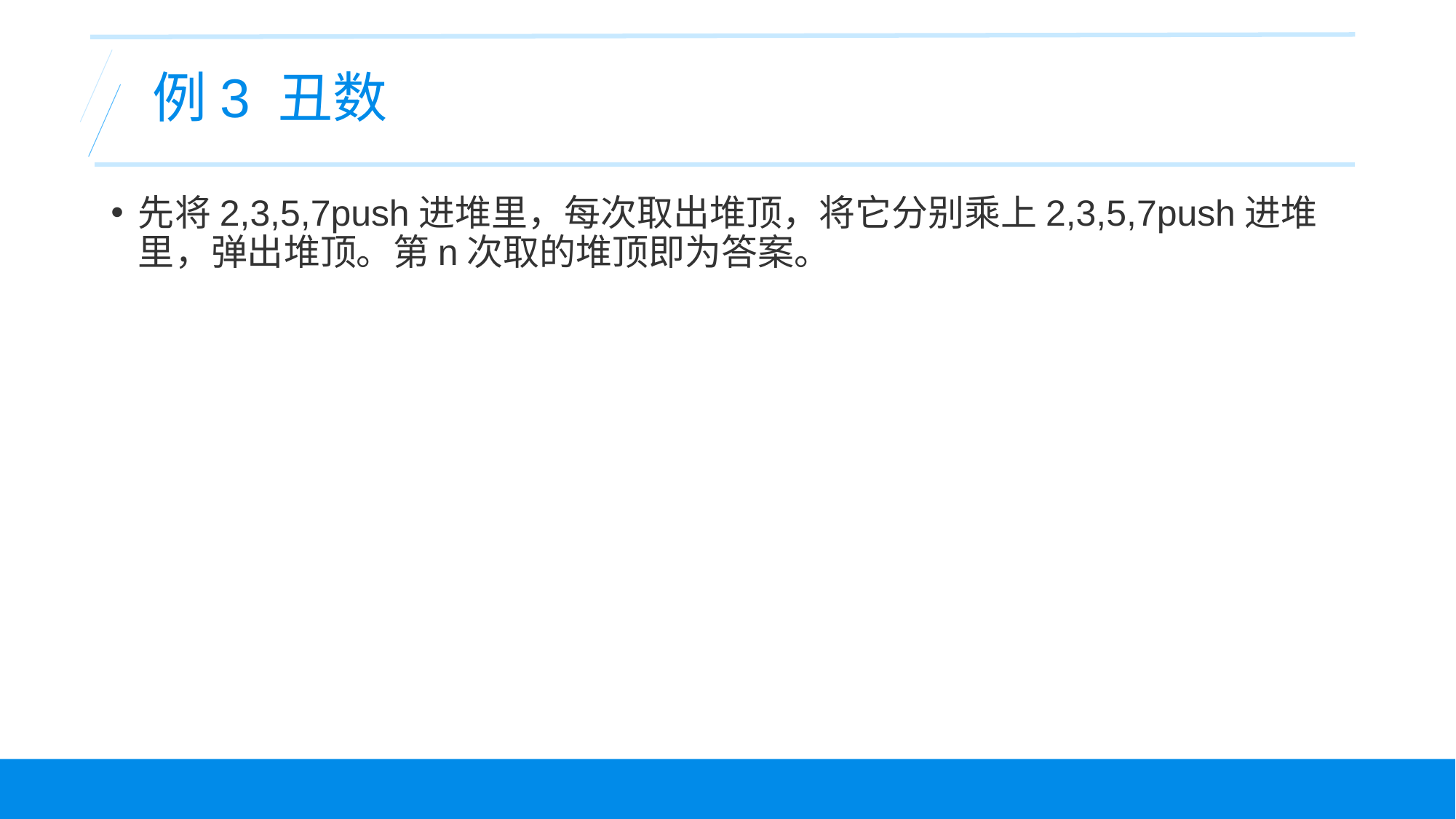

# 例3 丑数
先将2,3,5,7push进堆里，每次取出堆顶，将它分别乘上2,3,5,7push进堆里，弹出堆顶。第n次取的堆顶即为答案。